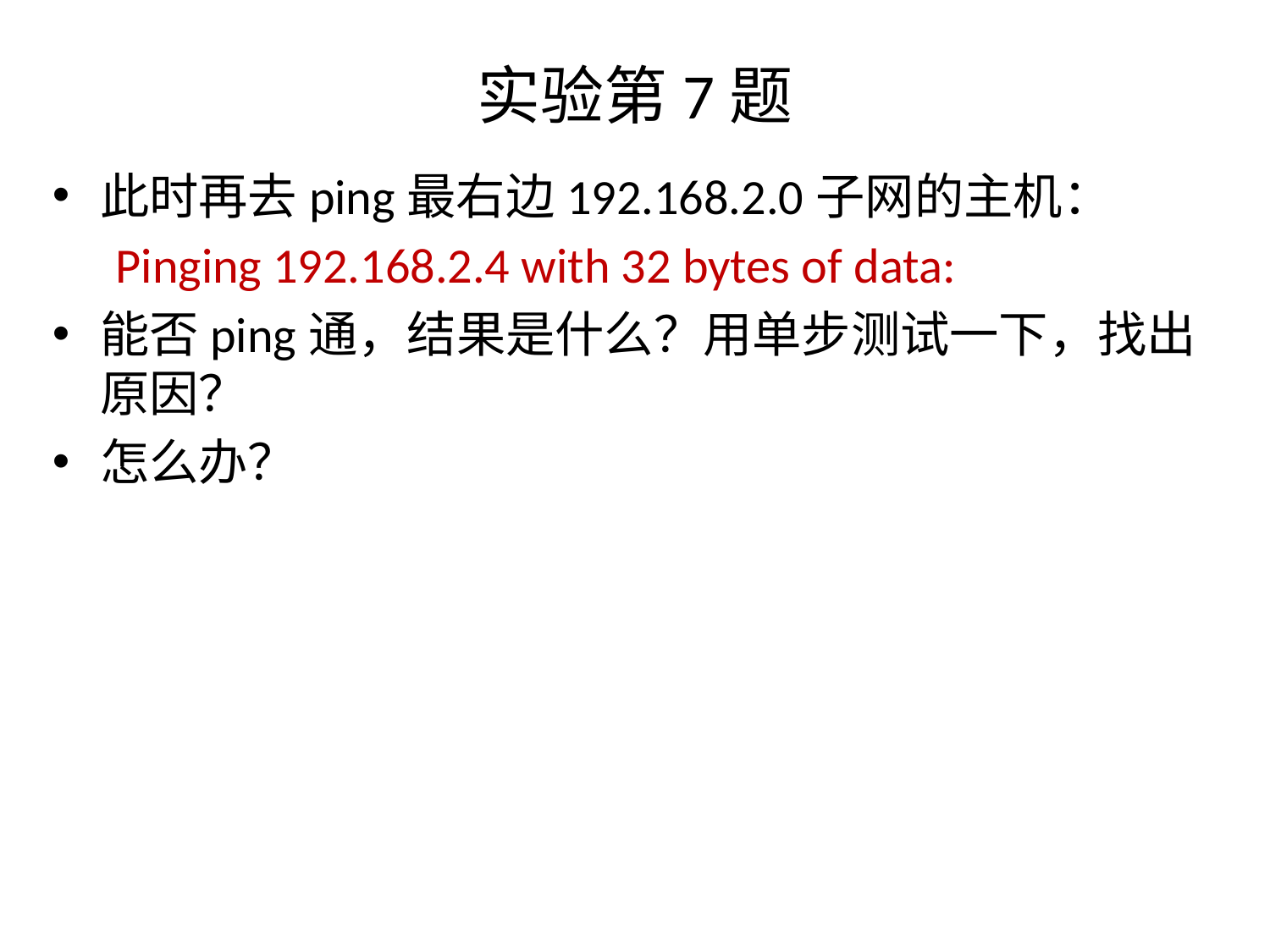

# 实验第7题
此时再去ping最右边192.168.2.0子网的主机：
Pinging 192.168.2.4 with 32 bytes of data:
能否ping通，结果是什么？用单步测试一下，找出原因？
怎么办？